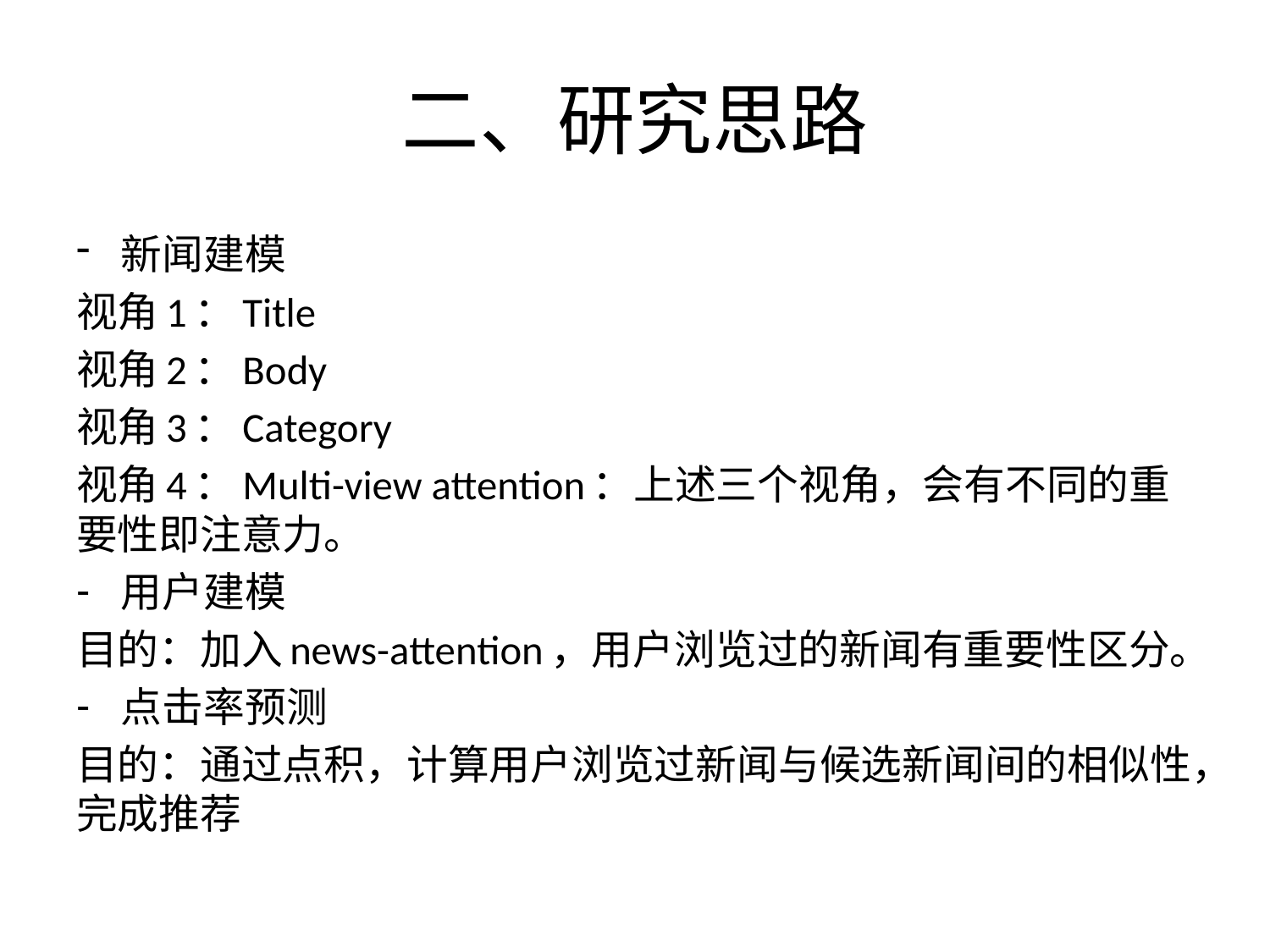

# 二、研究思路
新闻建模
视角1：Title
视角2：Body
视角3：Category
视角4：Multi-view attention：上述三个视角，会有不同的重要性即注意力。
用户建模
目的：加入news-attention，用户浏览过的新闻有重要性区分。
点击率预测
目的：通过点积，计算用户浏览过新闻与候选新闻间的相似性，完成推荐